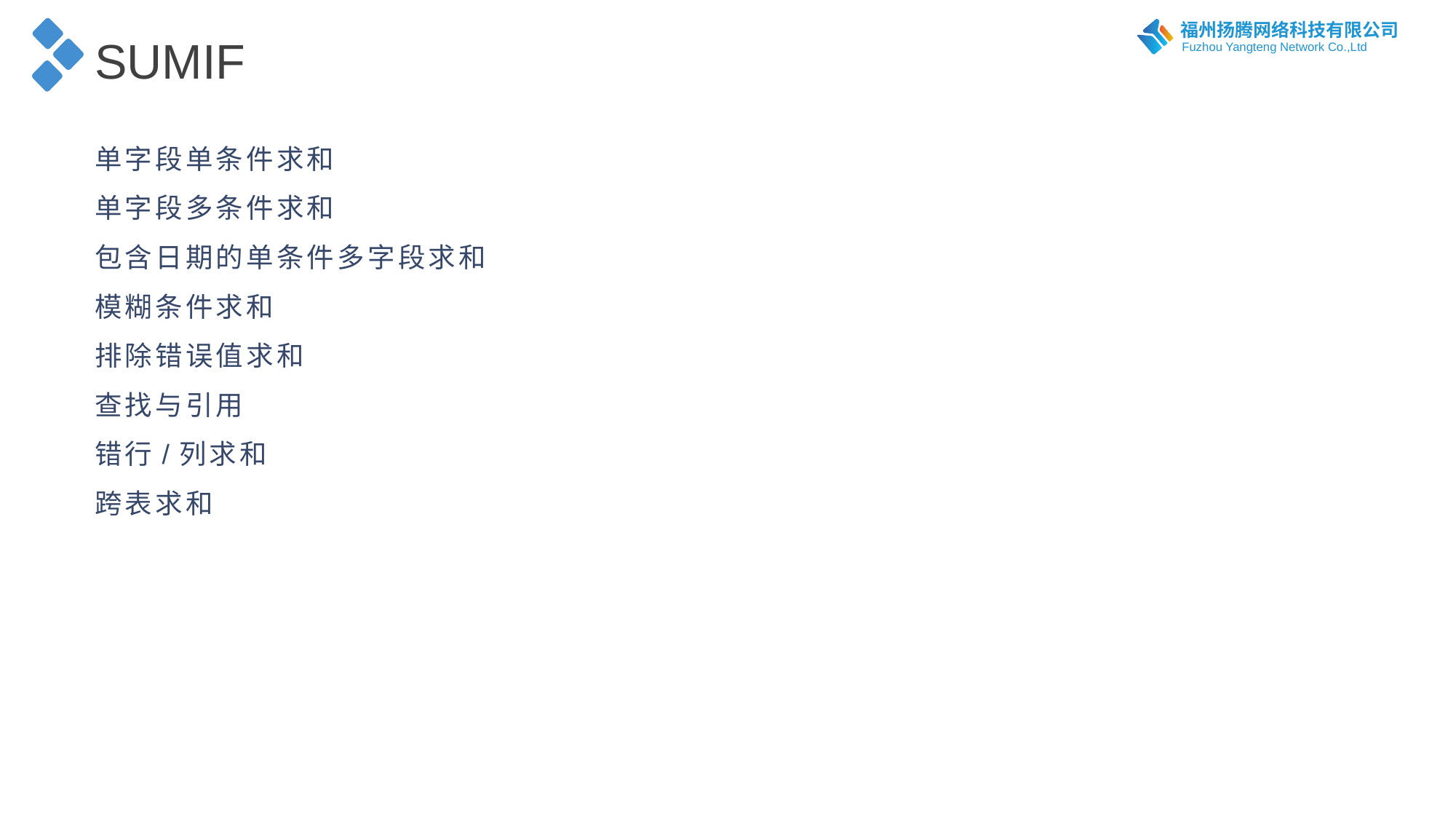

SUMIF

单字段单条件求和
单字段多条件求和
包含日期的单条件多字段求和
模糊条件求和
排除错误值求和
查找与引用
错行/列求和
跨表求和